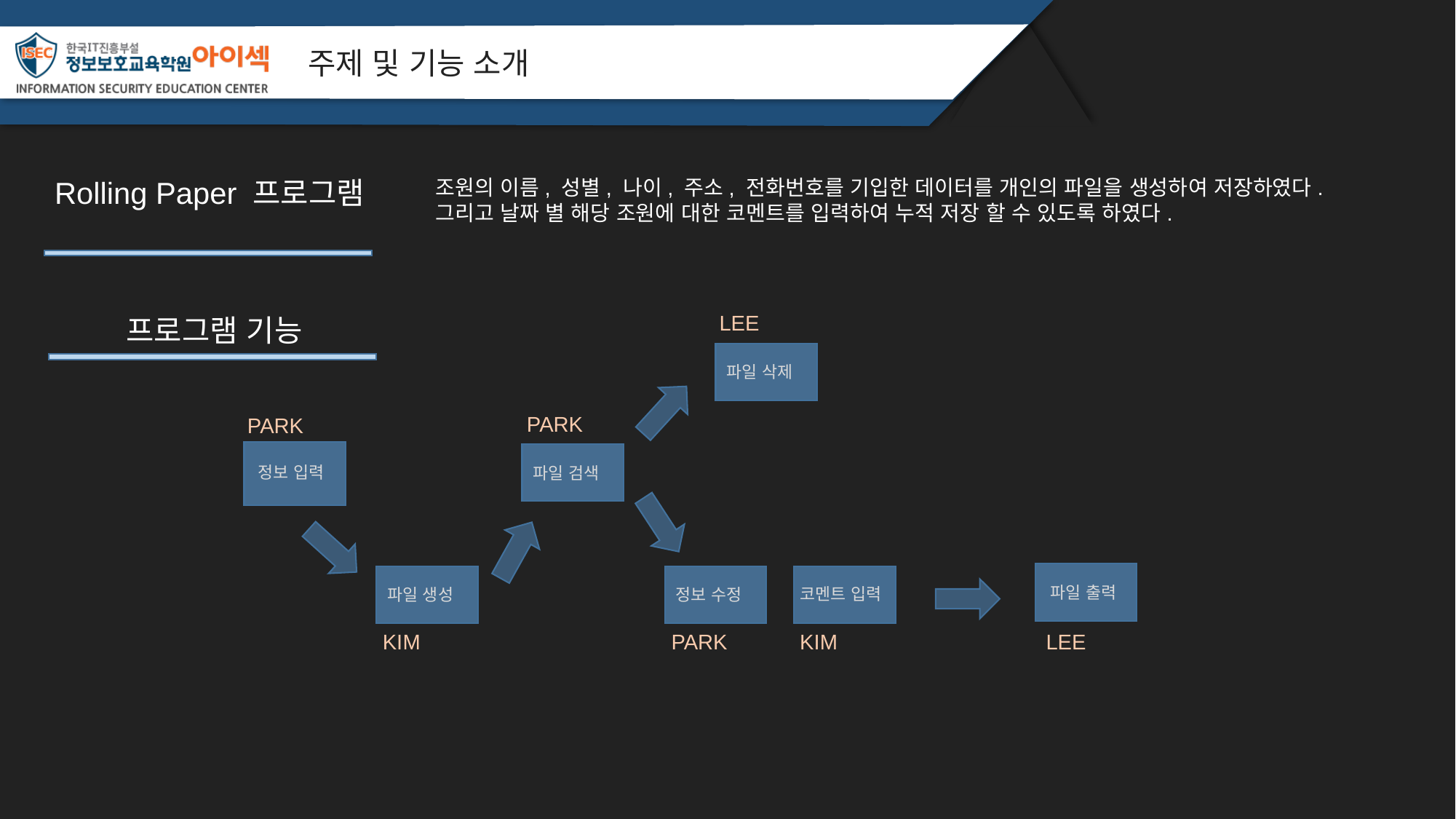

Rolling Paper 프로그램
조원의 이름, 성별, 나이, 주소, 전화번호를 기입한 데이터를 개인의 파일을 생성하여 저장하였다.
그리고 날짜 별 해당 조원에 대한 코멘트를 입력하여 누적 저장 할 수 있도록 하였다.

LEE
프로그램 기능

파일 삭제

PARK
PARK

정보 입력
파일 검색

파일 출력
코멘트 입력
파일 생성
정보 수정

KIM
PARK
KIM
LEE